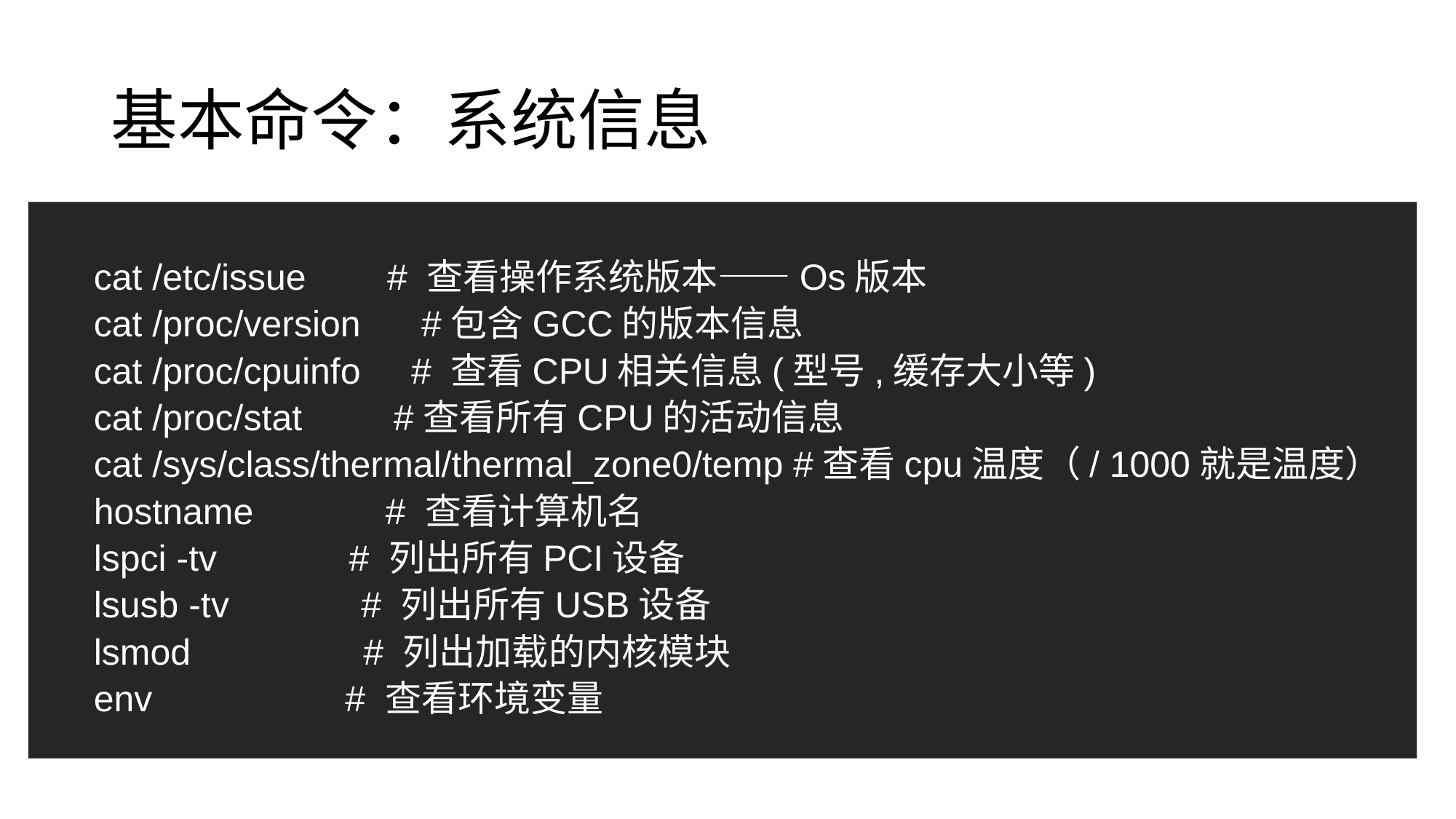

# 基本命令：系统信息

cat /etc/issue        # 查看操作系统版本——Os版本
cat /proc/version      #包含GCC的版本信息
cat /proc/cpuinfo     # 查看CPU相关信息(型号,缓存大小等)
cat /proc/stat         #查看所有CPU的活动信息
cat /sys/class/thermal/thermal_zone0/temp #查看cpu温度（/ 1000就是温度）
hostname             # 查看计算机名
lspci -tv             # 列出所有PCI设备
lsusb -tv             # 列出所有USB设备
lsmod                 # 列出加载的内核模块
env                   # 查看环境变量